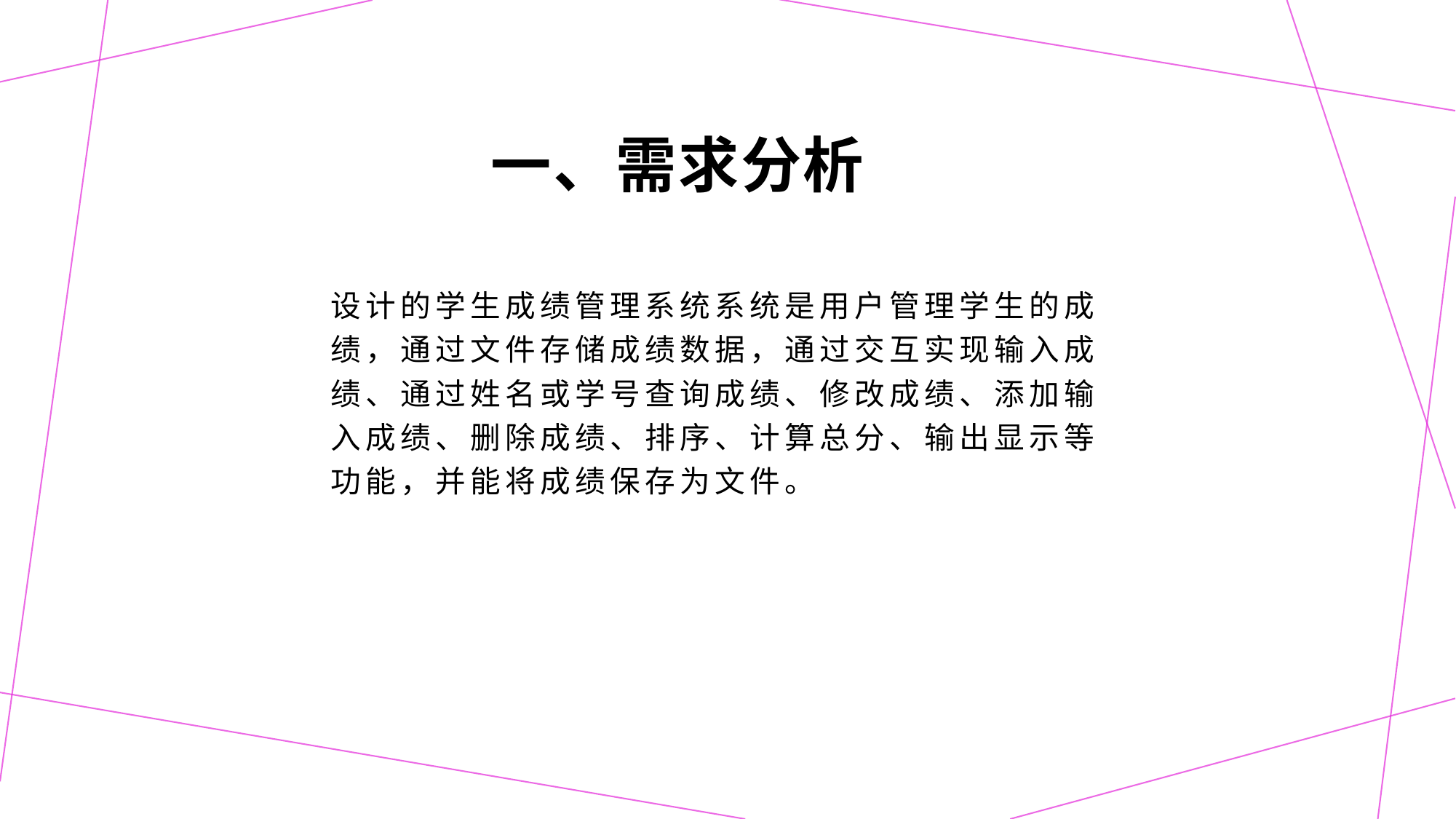

# 一、需求分析
设计的学生成绩管理系统系统是用户管理学生的成绩，通过文件存储成绩数据，通过交互实现输入成绩、通过姓名或学号查询成绩、修改成绩、添加输入成绩、删除成绩、排序、计算总分、输出显示等功能，并能将成绩保存为文件。